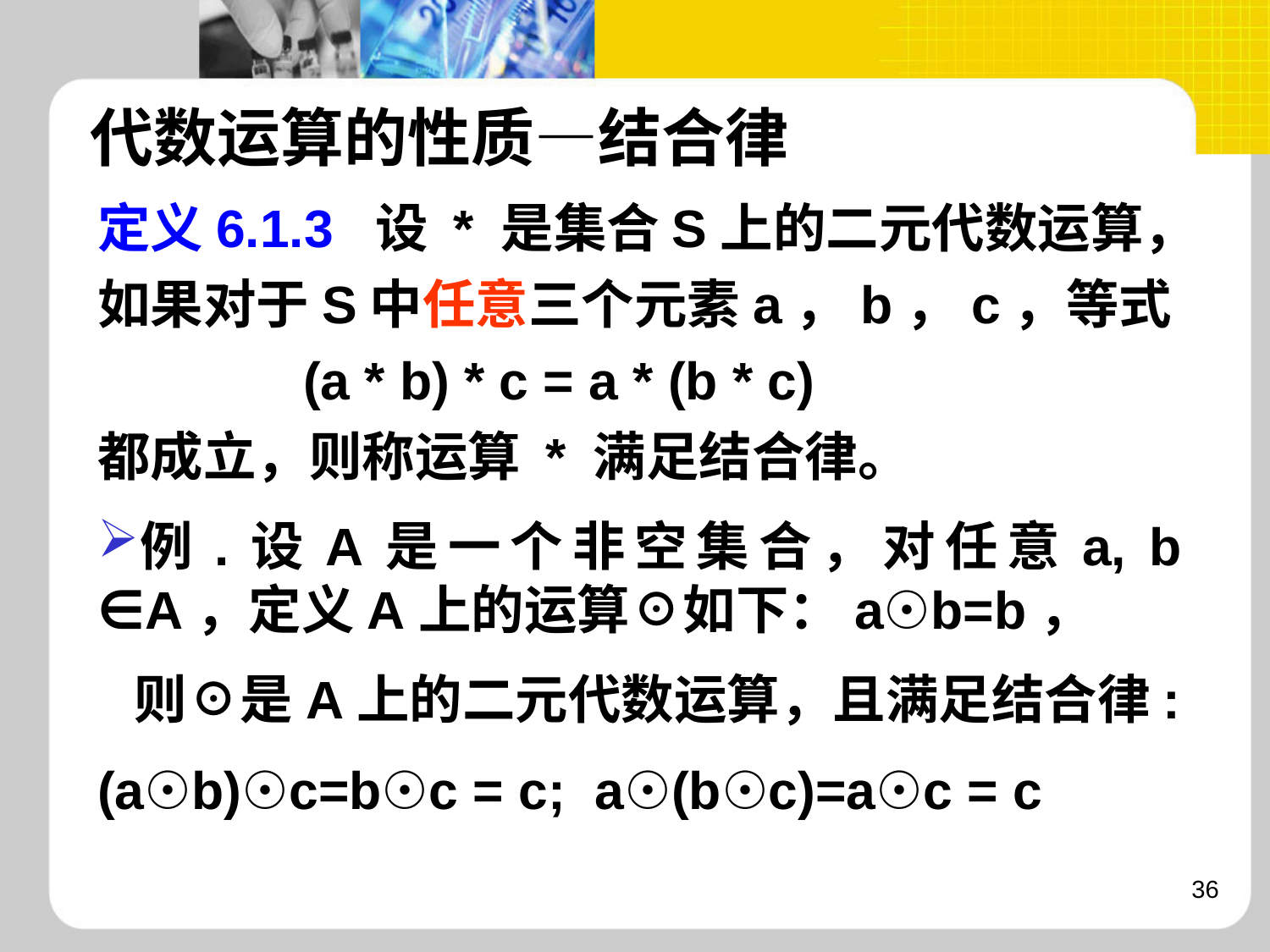

代数运算的性质—结合律
定义6.1.3  设 * 是集合S上的二元代数运算，如果对于S中任意三个元素a，b，c，等式
                (a * b) * c = a * (b * c)
都成立，则称运算 * 满足结合律。
例.设A是一个非空集合，对任意a, b ∈A，定义A上的运算☉如下：a☉b=b，
  则☉是A上的二元代数运算，且满足结合律:
(a☉b)☉c=b☉c = c;  a☉(b☉c)=a☉c = c

36